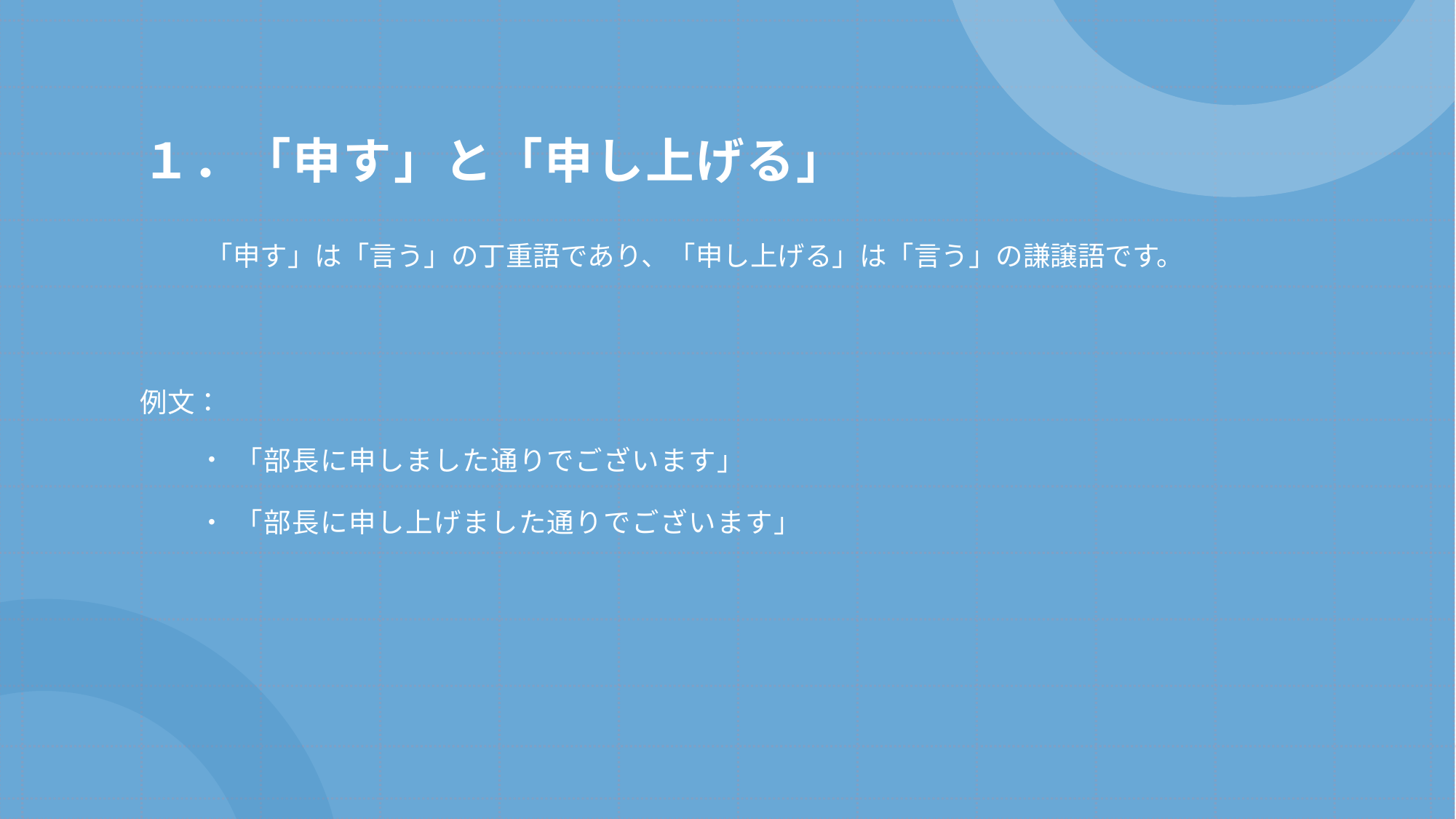

# １．「申す」と「申し上げる」
「申す」は「言う」の丁重語であり、「申し上げる」は「言う」の謙譲語です。
例文：

「部長に申しました通りでございます」
「部長に申し上げました通りでございます」